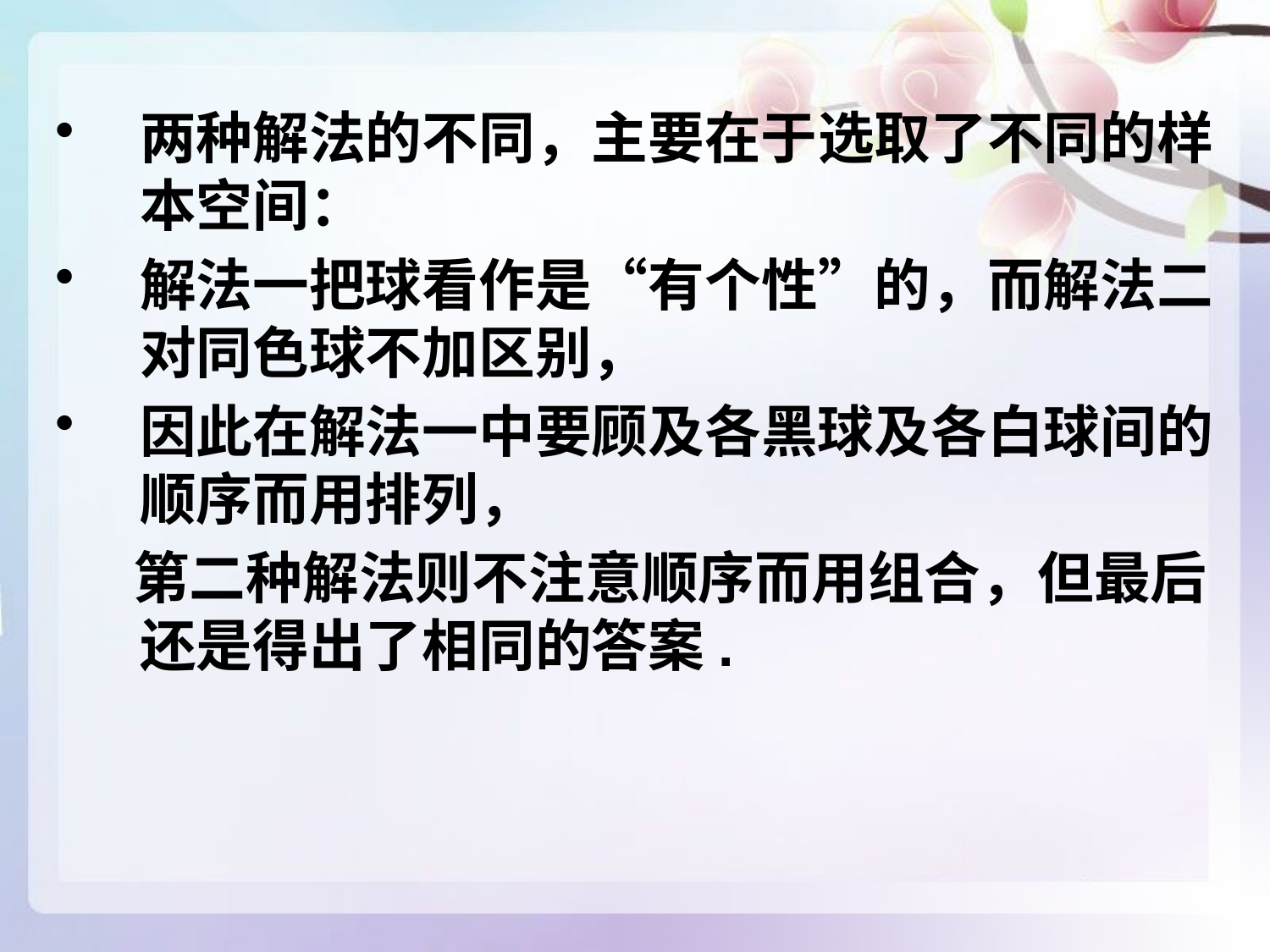

两种解法的不同，主要在于选取了不同的样本空间：
解法一把球看作是“有个性”的，而解法二对同色球不加区别，
因此在解法一中要顾及各黑球及各白球间的顺序而用排列，
     第二种解法则不注意顺序而用组合，但最后还是得出了相同的答案.